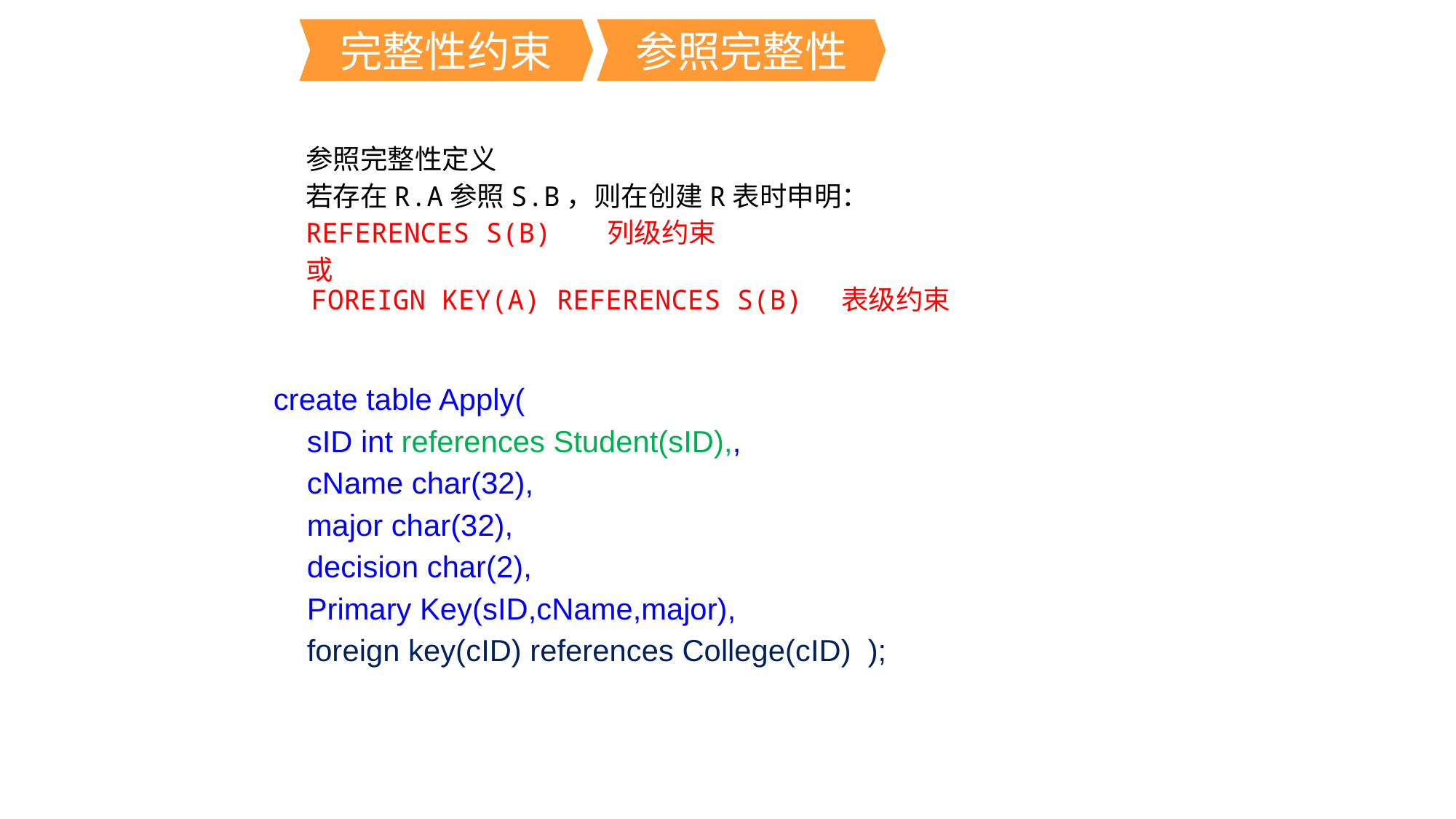

#
完整性约束
参照完整性
参照完整性定义
若存在R.A参照S.B，则在创建R表时申明：
REFERENCES S(B)   列级约束
或
   FOREIGN KEY(A) REFERENCES S(B)  表级约束

create table Apply(
    sID int references Student(sID),,
    cName char(32),
    major char(32),
    decision char(2),
    Primary Key(sID,cName,major),
    foreign key(cID) references College(cID)  );